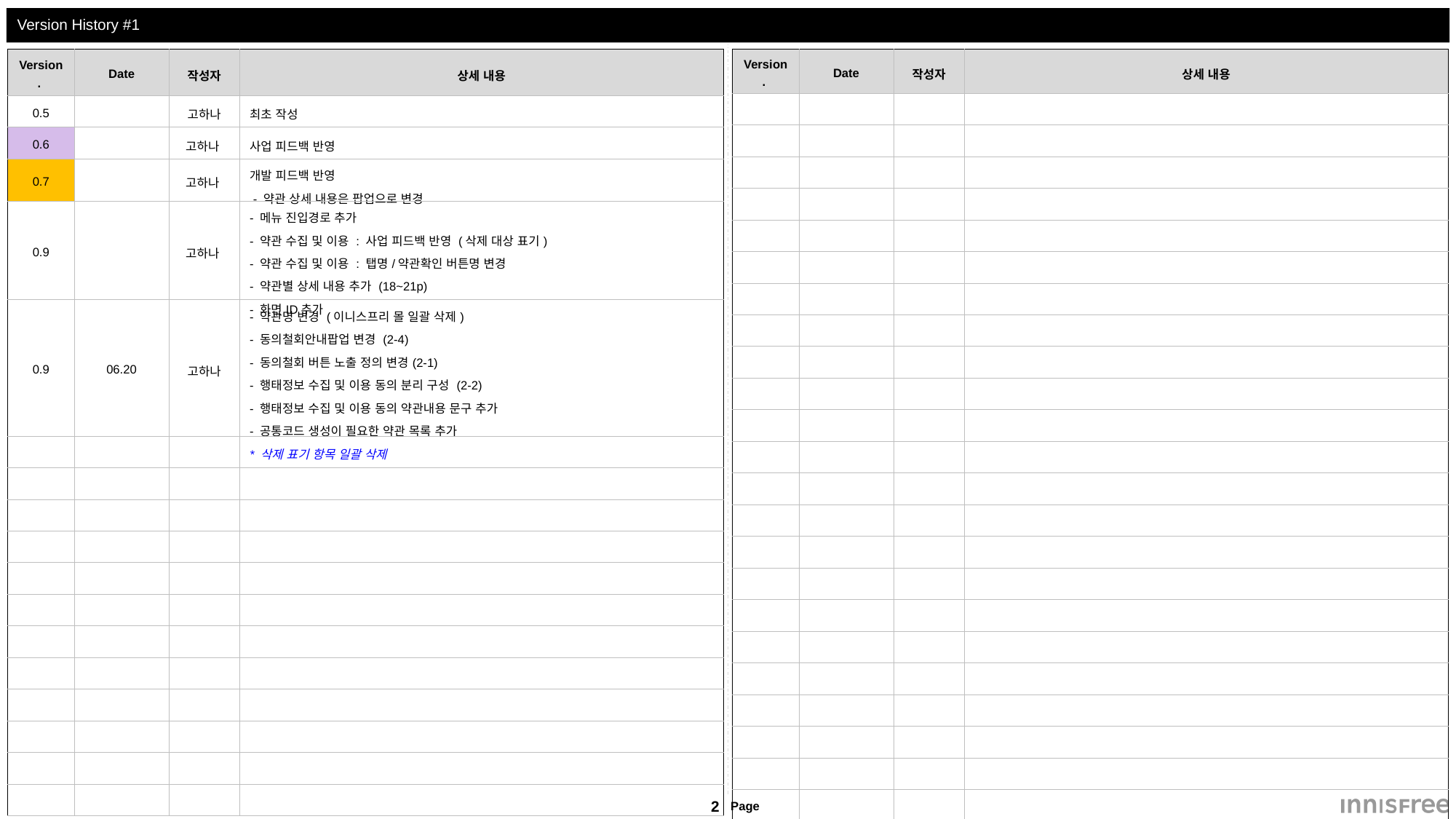

# Version History #1
| Version. | Date | 작성자 | 상세 내용 |
| --- | --- | --- | --- |
| 0.5 |  | 고하나 | 최초 작성 |
| 0.6 |  | 고하나 | 사업 피드백 반영 |
| 0.7 |  | 고하나 | 개발 피드백 반영 - 약관 상세 내용은 팝업으로 변경 |
| 0.9 |  | 고하나 | - 메뉴 진입경로 추가 - 약관 수집 및 이용 : 사업 피드백 반영 (삭제 대상 표기) - 약관 수집 및 이용 : 탭명/약관확인 버튼명 변경 - 약관별 상세 내용 추가 (18~21p) - 화면ID추가 |
| 0.9 | 06.20 | 고하나 | - 약관명 변경 (이니스프리 몰 일괄 삭제) - 동의철회안내팝업 변경 (2-4) - 동의철회 버튼 노출 정의 변경(2-1) - 행태정보 수집 및 이용 동의 분리 구성 (2-2) - 행태정보 수집 및 이용 동의 약관내용 문구 추가 - 공통코드 생성이 필요한 약관 목록 추가 \* 삭제 표기 항목 일괄 삭제 |
|  |  |  |  |
|  |  |  |  |
|  |  |  |  |
|  |  |  |  |
|  |  |  |  |
|  |  |  |  |
|  |  |  |  |
|  |  |  |  |
|  |  |  |  |
|  |  |  |  |
|  |  |  |  |
|  |  |  |  |
| Version. | Date | 작성자 | 상세 내용 |
| --- | --- | --- | --- |
|  |  |  |  |
|  |  |  |  |
|  |  |  |  |
|  |  |  |  |
|  |  |  |  |
|  |  |  |  |
|  |  |  |  |
|  |  |  |  |
|  |  |  |  |
|  |  |  |  |
|  |  |  |  |
|  |  |  |  |
|  |  |  |  |
|  |  |  |  |
|  |  |  |  |
|  |  |  |  |
|  |  |  |  |
|  |  |  |  |
|  |  |  |  |
|  |  |  |  |
|  |  |  |  |
|  |  |  |  |
|  |  |  |  |